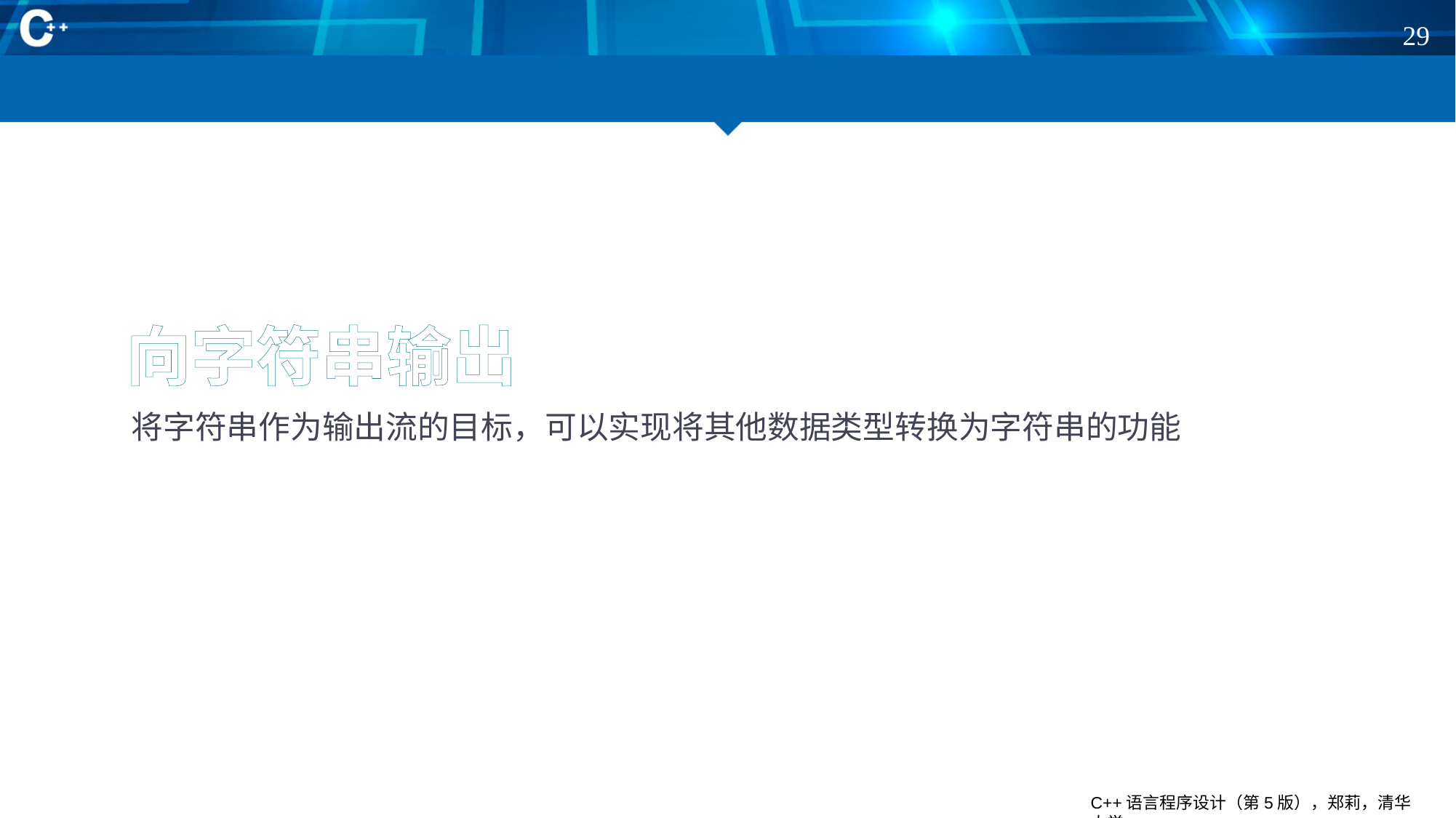

29
# 向字符串输出
将字符串作为输出流的目标，可以实现将其他数据类型转换为字符串的功能